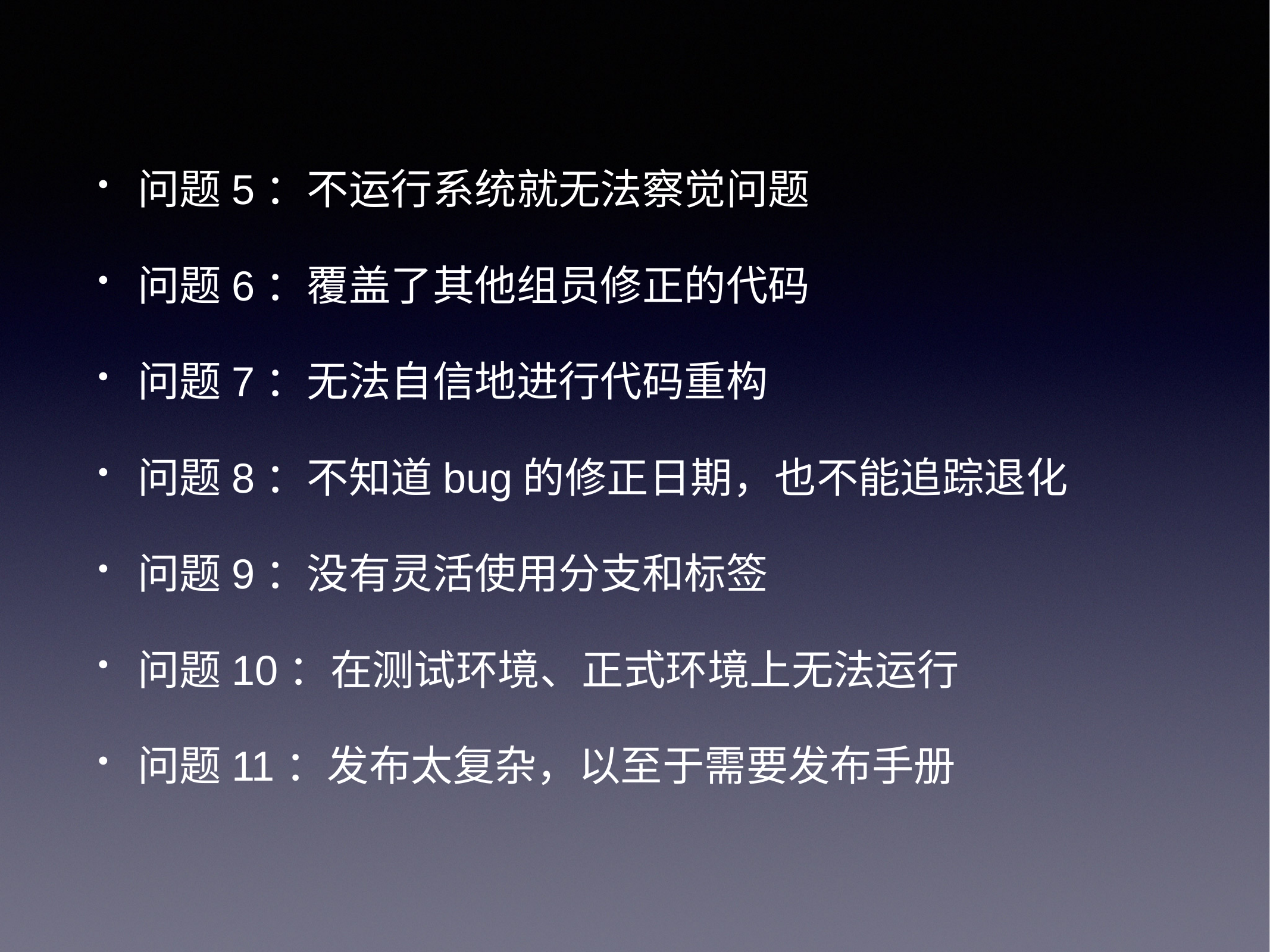

问题5：不运行系统就无法察觉问题
问题6：覆盖了其他组员修正的代码
问题7：无法自信地进行代码重构
问题8：不知道bug的修正日期，也不能追踪退化
问题9：没有灵活使用分支和标签
问题10：在测试环境、正式环境上无法运行
问题11：发布太复杂，以至于需要发布手册